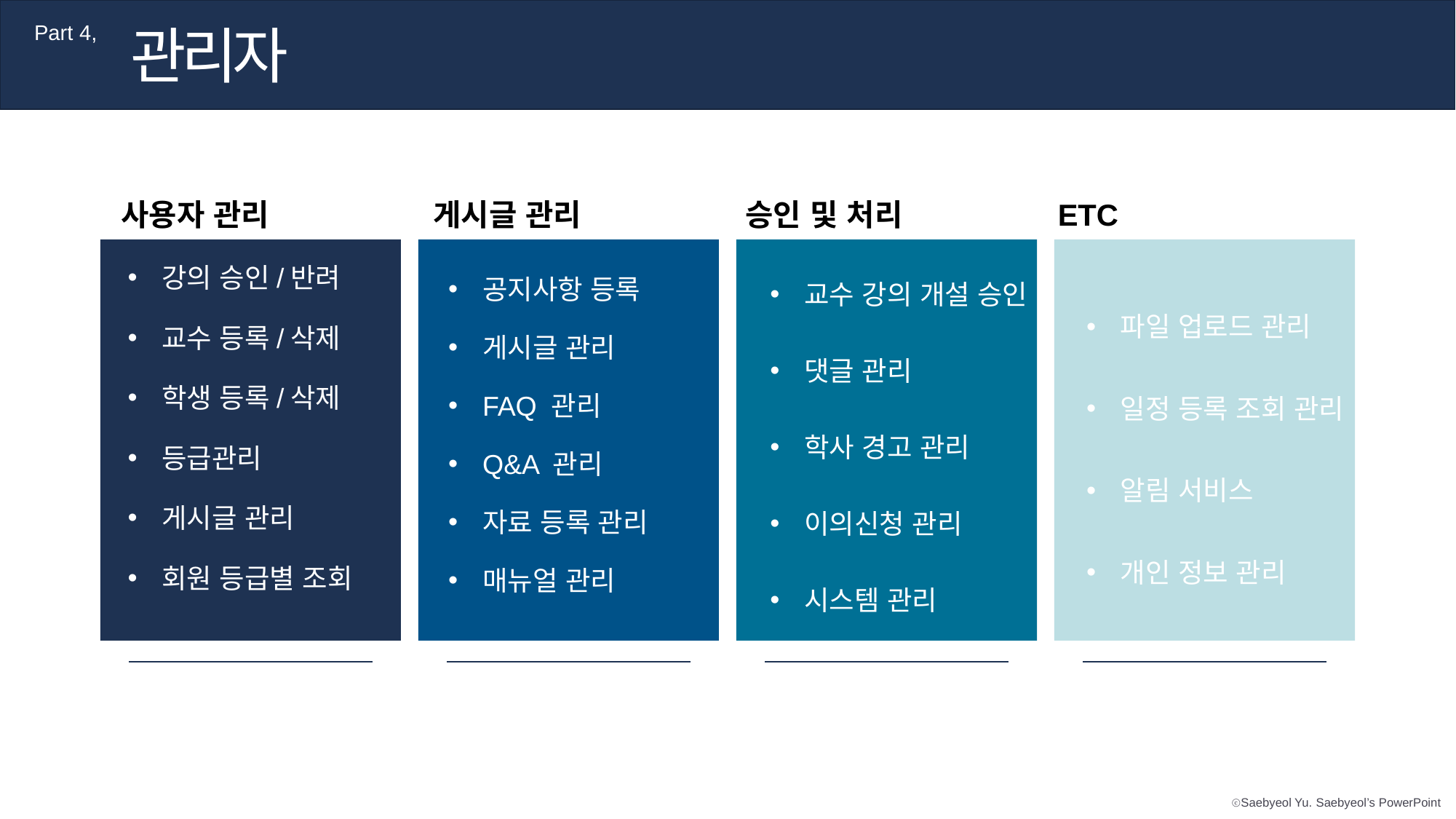

관리자
Part 4,
사용자 관리
게시글 관리
승인 및 처리
ETC

공지사항 등록
게시글 관리
FAQ 관리
Q&A 관리
자료 등록 관리
매뉴얼 관리
강의 승인/반려
교수 등록/삭제
학생 등록/삭제
등급관리
게시글 관리
회원 등급별 조회
교수 강의 개설 승인
댓글 관리
학사 경고 관리
이의신청 관리
시스템 관리
파일 업로드 관리
일정 등록 조회 관리
알림 서비스
개인 정보 관리